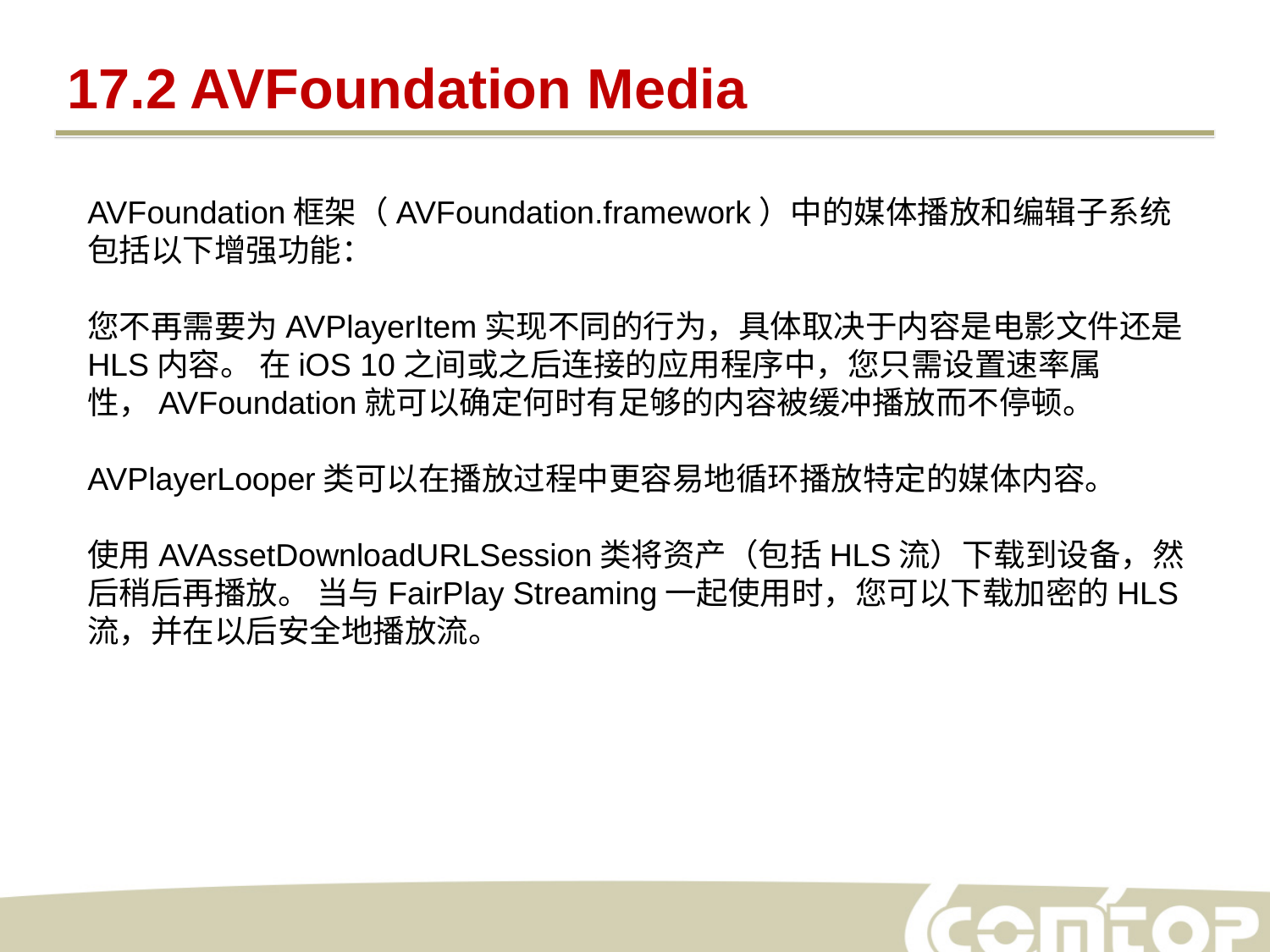

17.2 AVFoundation Media

AVFoundation框架（AVFoundation.framework）中的媒体播放和编辑子系统包括以下增强功能：

您不再需要为AVPlayerItem实现不同的行为，具体取决于内容是电影文件还是HLS内容。 在iOS 10之间或之后连接的应用程序中，您只需设置速率属性，AVFoundation就可以确定何时有足够的内容被缓冲播放而不停顿。

AVPlayerLooper类可以在播放过程中更容易地循环播放特定的媒体内容。

使用AVAssetDownloadURLSession类将资产（包括HLS流）下载到设备，然后稍后再播放。 当与FairPlay Streaming一起使用时，您可以下载加密的HLS流，并在以后安全地播放流。